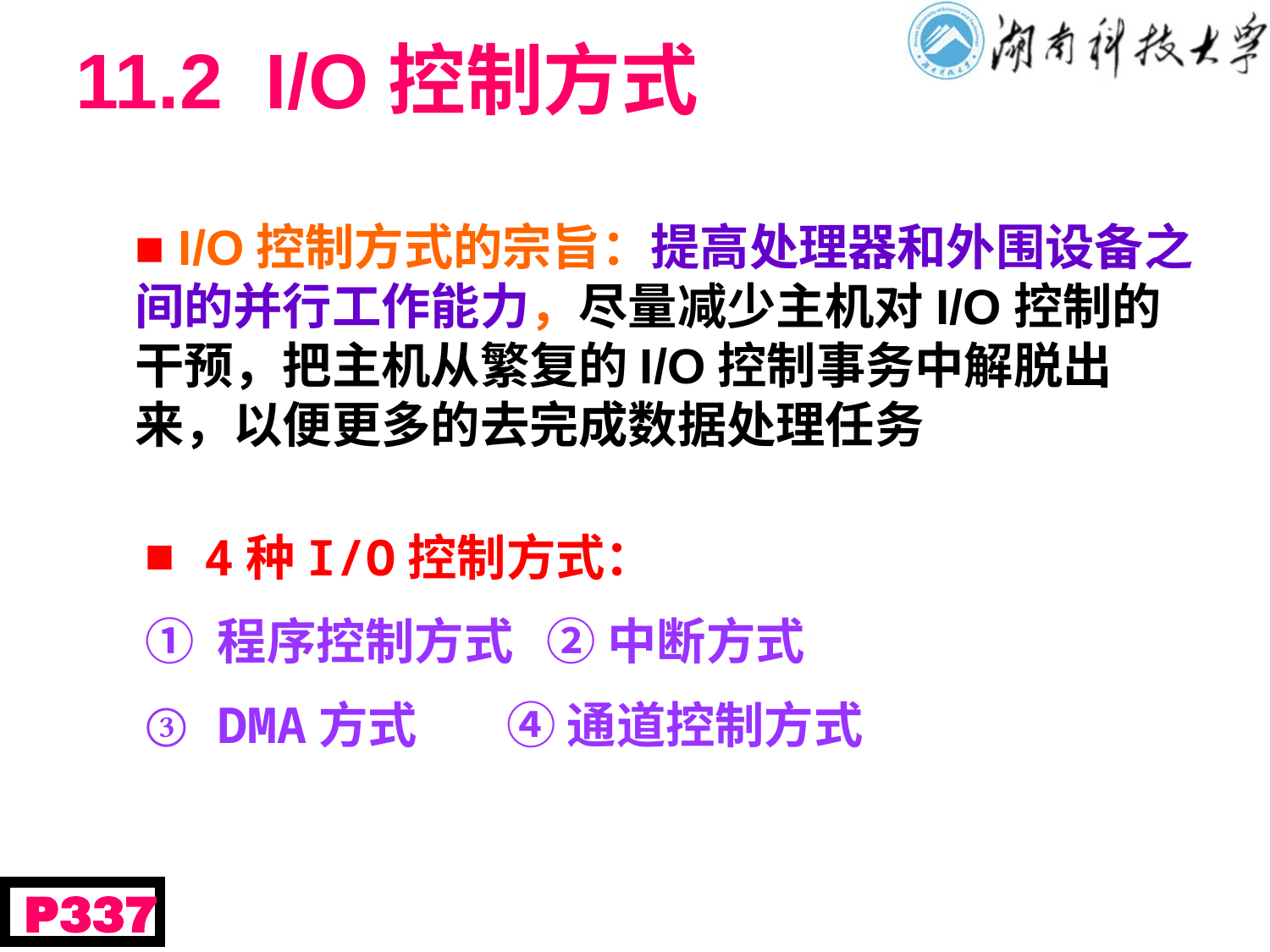

# 11.2  I/O控制方式
■ I/O控制方式的宗旨：提高处理器和外围设备之间的并行工作能力，尽量减少主机对I/O控制的干预，把主机从繁复的I/O控制事务中解脱出来，以便更多的去完成数据处理任务
■ 4种I/O控制方式：
① 程序控制方式   ② 中断方式
③ DMA方式        ④ 通道控制方式
 P337